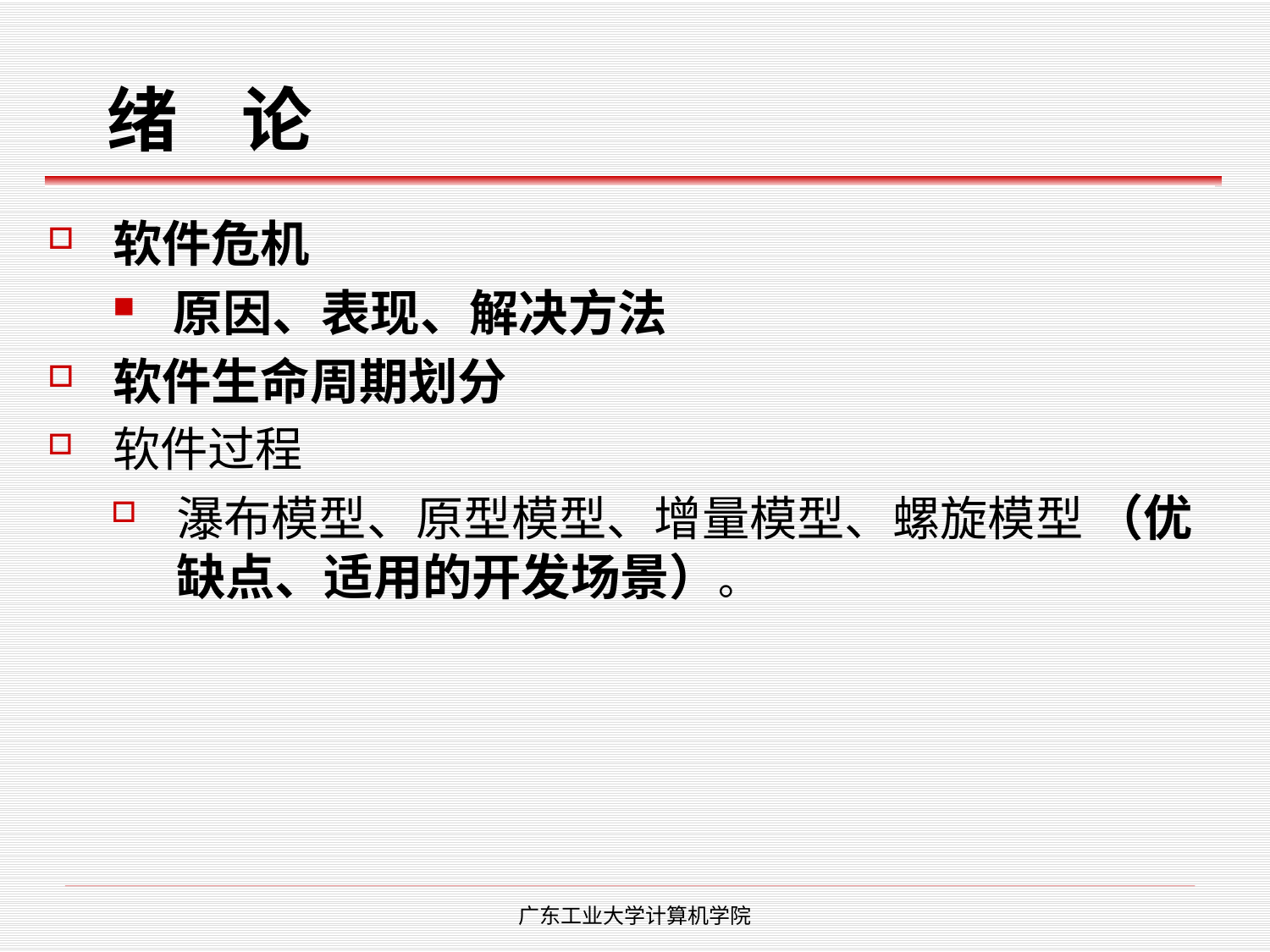

# 绪    论
软件危机
原因、表现、解决方法
软件生命周期划分
软件过程
瀑布模型、原型模型、增量模型、螺旋模型 （优缺点、适用的开发场景）。

广东工业大学计算机学院
3